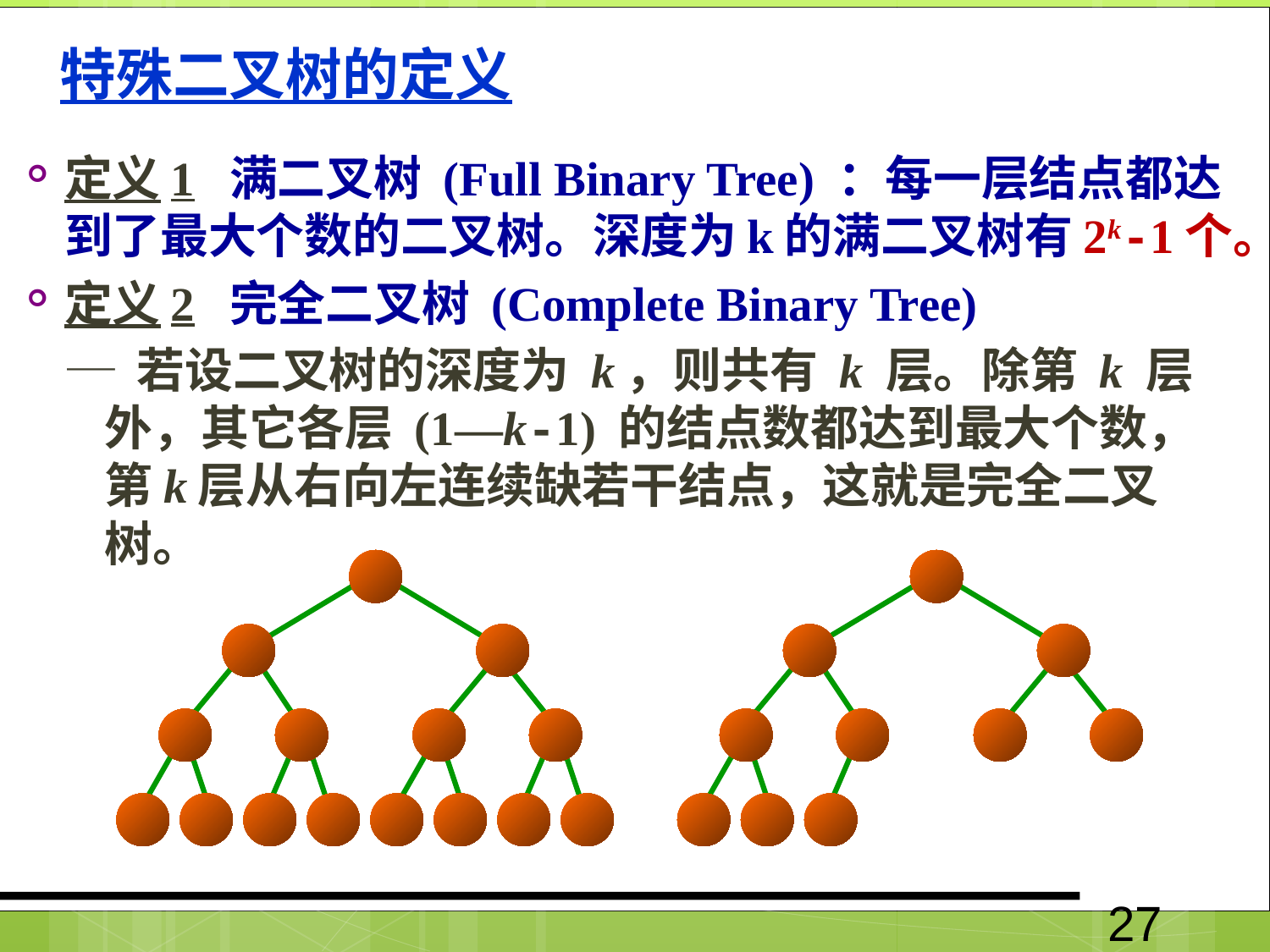

# 特殊二叉树的定义
定义1  满二叉树 (Full Binary Tree) ：每一层结点都达到了最大个数的二叉树。深度为k的满二叉树有2k-1个。
定义2  完全二叉树 (Complete Binary Tree)
─ 若设二叉树的深度为 k，则共有 k 层。除第 k 层外，其它各层 (1—k-1) 的结点数都达到最大个数，第k层从右向左连续缺若干结点，这就是完全二叉树。

27